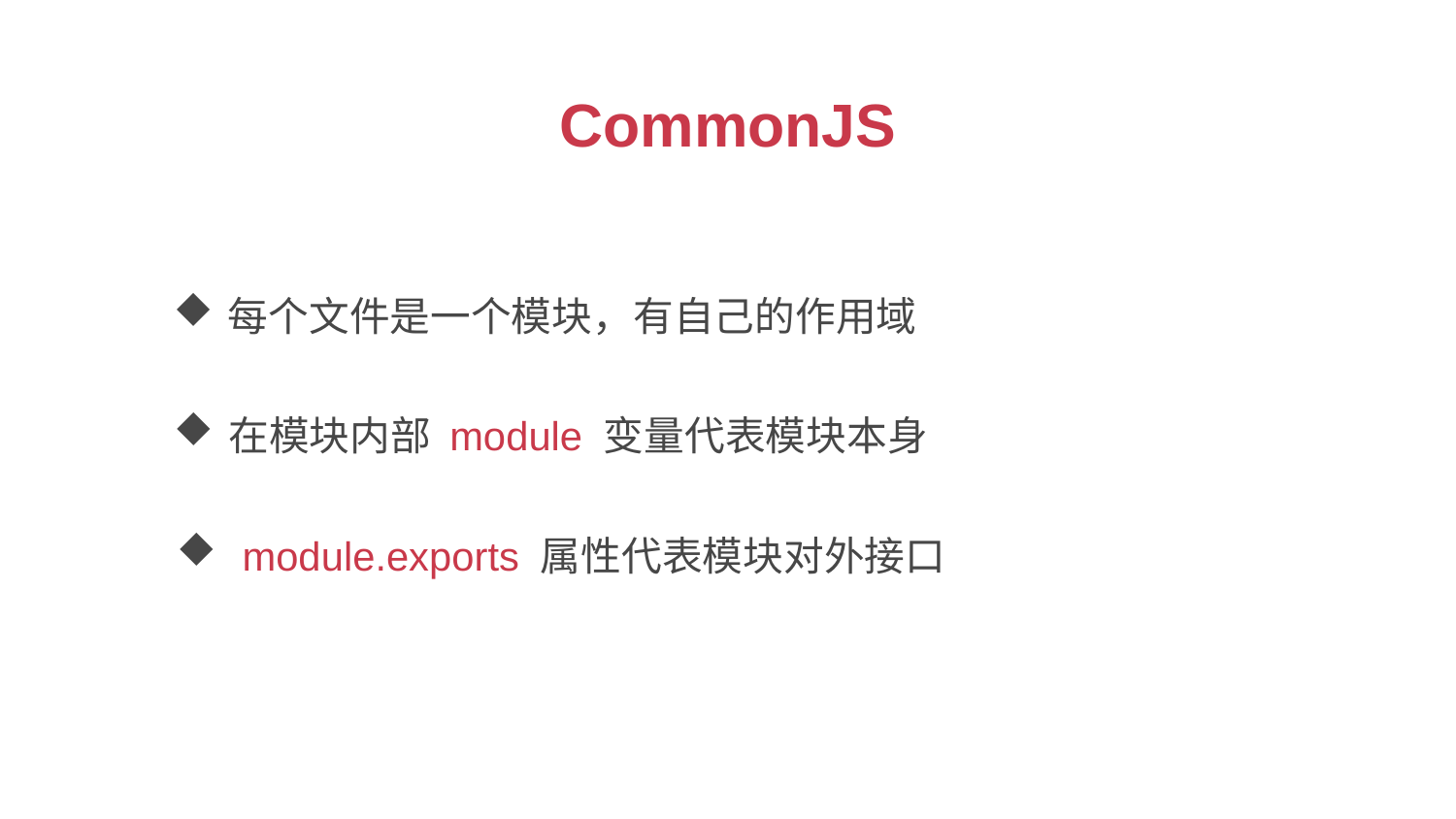

CommonJS
每个文件是一个模块，有自己的作用域
在模块内部 module 变量代表模块本身
 module.exports 属性代表模块对外接口